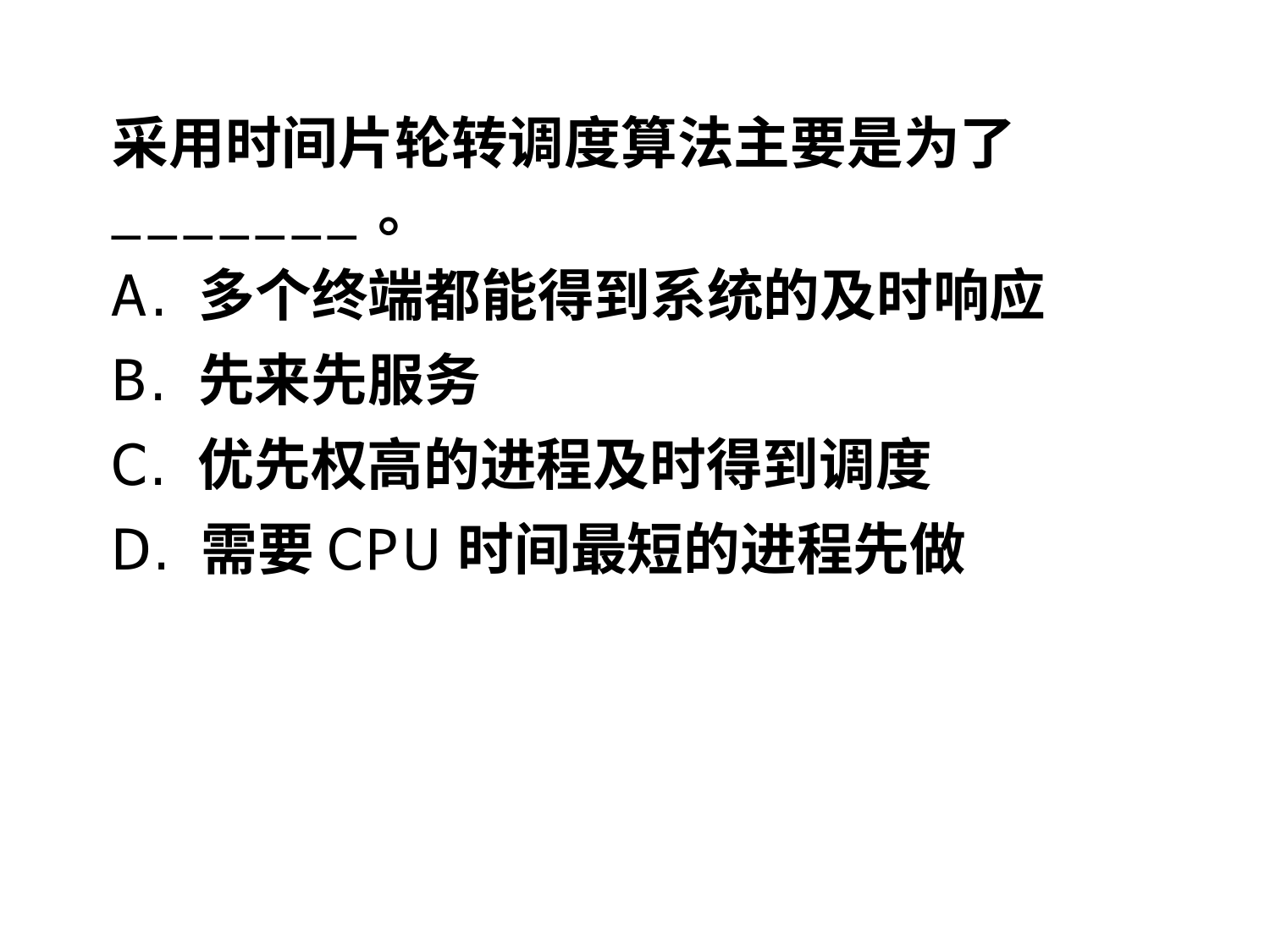

采用时间片轮转调度算法主要是为了_______。
A. 多个终端都能得到系统的及时响应
B. 先来先服务
C. 优先权高的进程及时得到调度
D. 需要CPU时间最短的进程先做
46